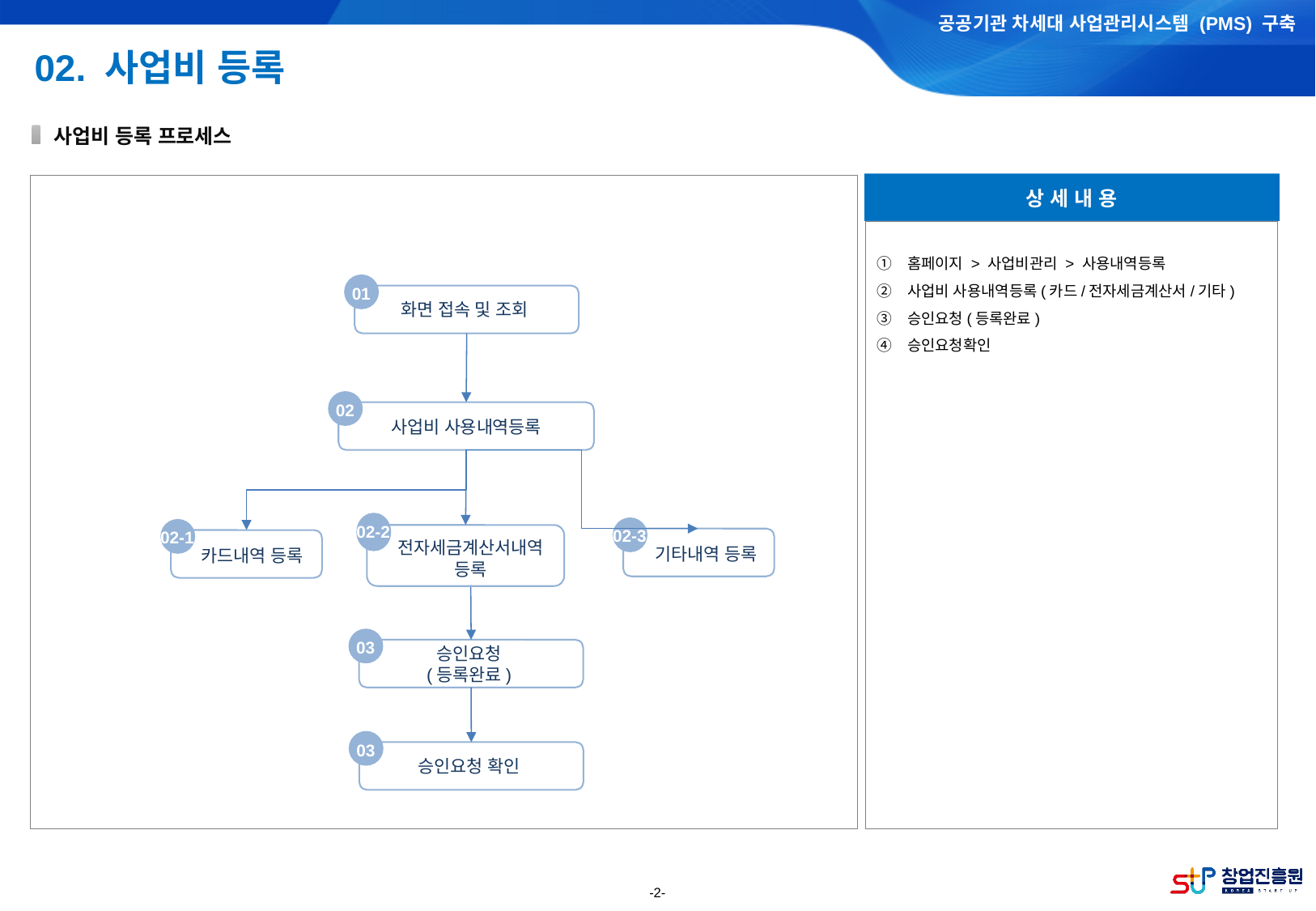

02. 사업비 등록
6. 사업비 집행 및 수행
사업비 등록 프로세스

상 세 내 용

홈페이지 > 사업비관리 > 사용내역등록
사업비 사용내역등록(카드/전자세금계산서/기타)
승인요청(등록완료)
승인요청확인

01

화면 접속 및 조회

02

사업비 사용내역등록

02-2

02-3

02-1

전자세금계산서내역 등록
기타내역 등록
카드내역 등록

03

승인요청
(등록완료)

03

승인요청 확인